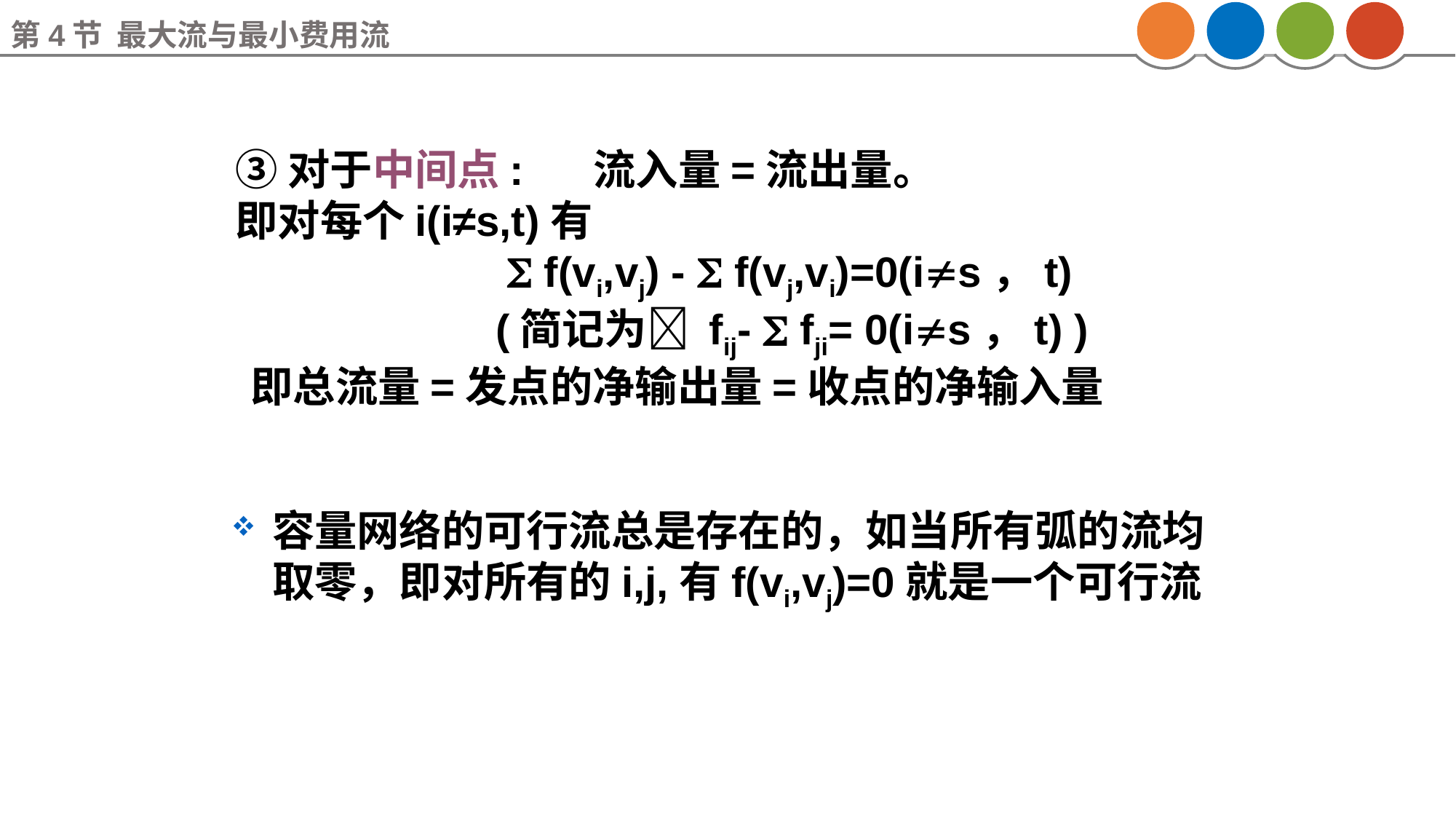

第4节  最大流与最小费用流
③对于中间点:     流入量=流出量。
即对每个i(i≠s,t)有
                       Σ f(vi,vj) - Σ f(vj,vi)=0(i≠s，t)
                      (简记为Σ fij- Σ fji= 0(i≠s，t) )
 即总流量=发点的净输出量=收点的净输入量

容量网络的可行流总是存在的，如当所有弧的流均取零，即对所有的i,j,有f(vi,vj)=0就是一个可行流